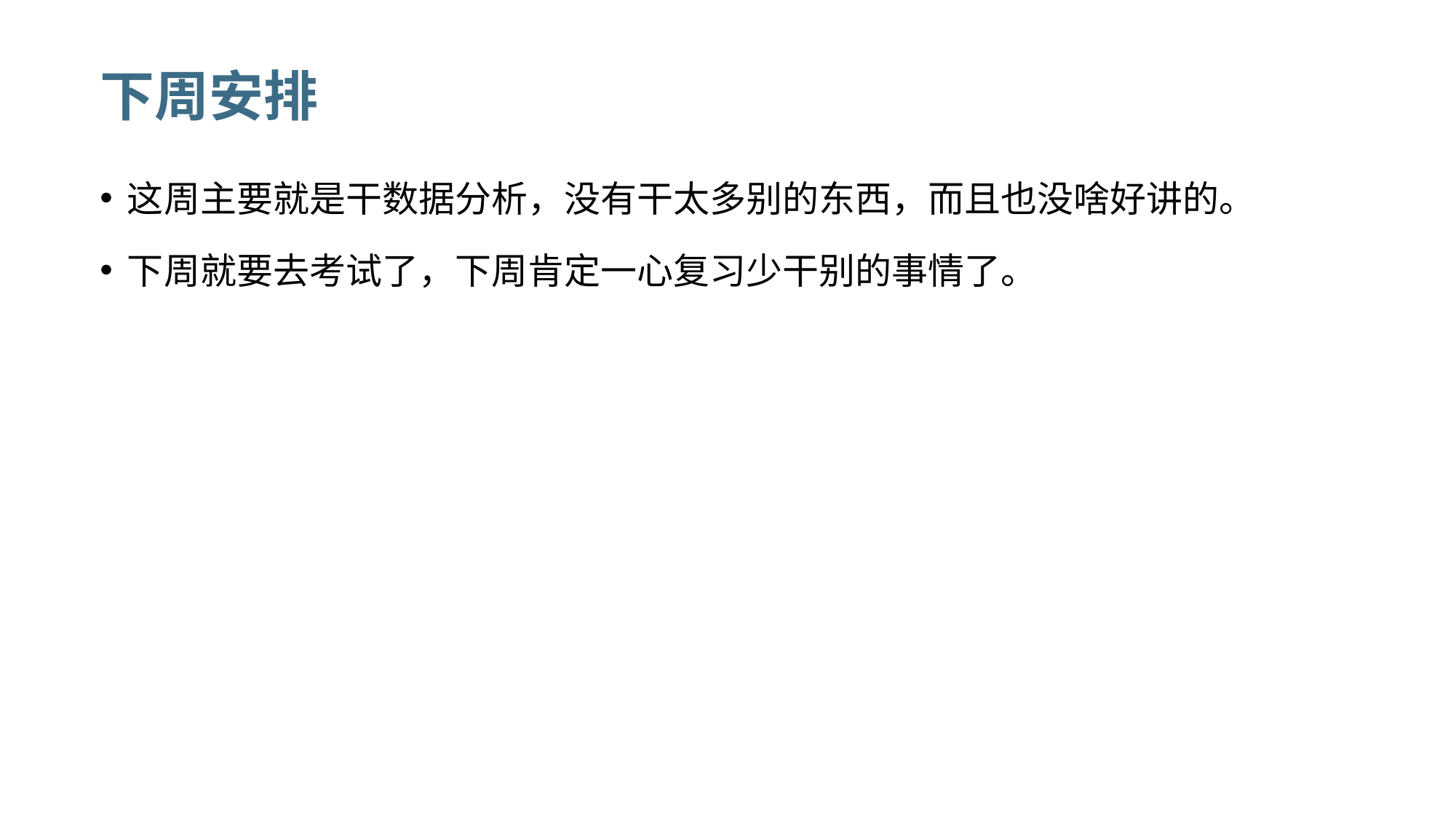

# 下周安排
这周主要就是干数据分析，没有干太多别的东西，而且也没啥好讲的。
下周就要去考试了，下周肯定一心复习少干别的事情了。